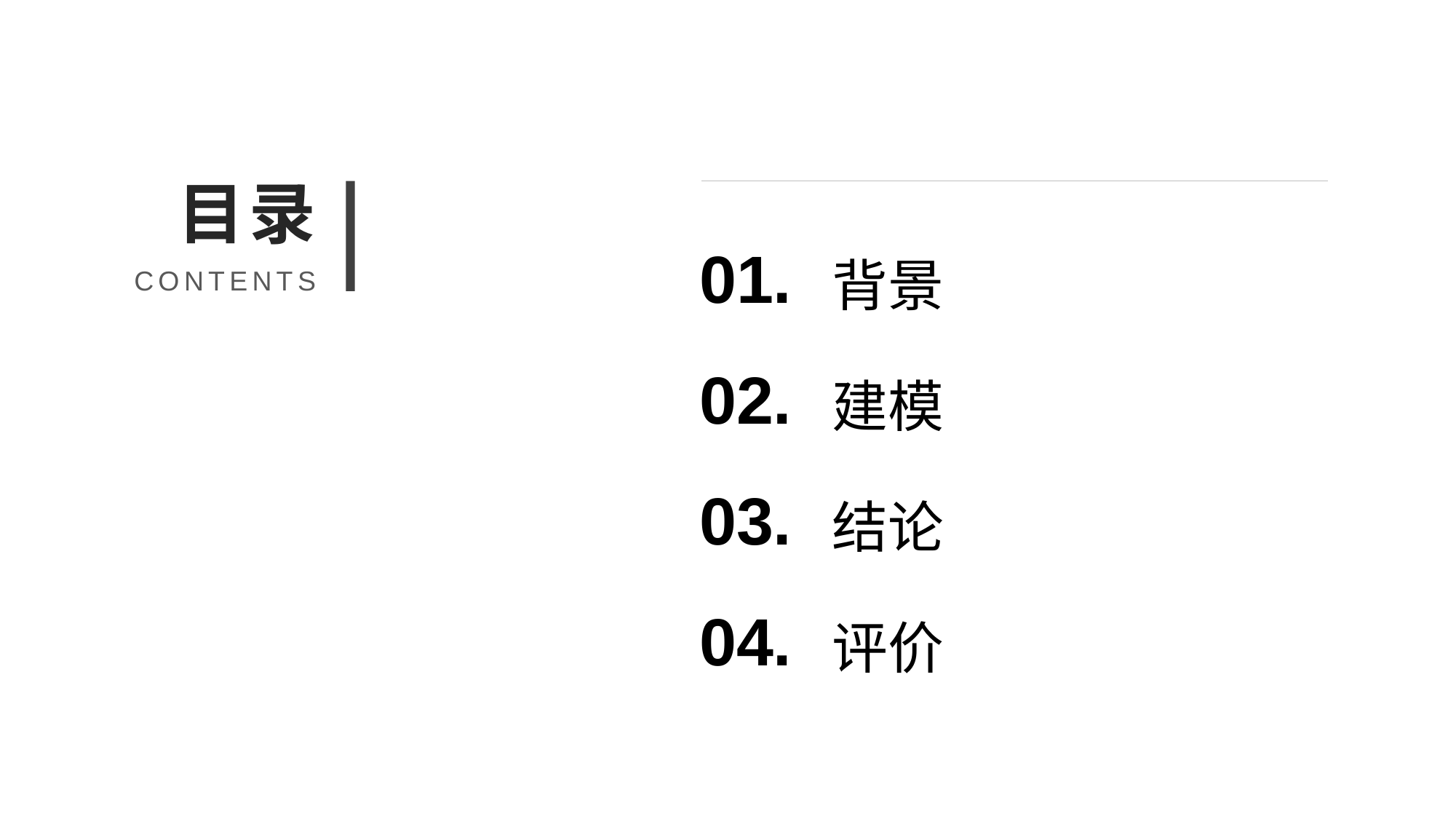

目录

01.
背景
CONTENTS
02.
建模
03.
结论
04.
评价